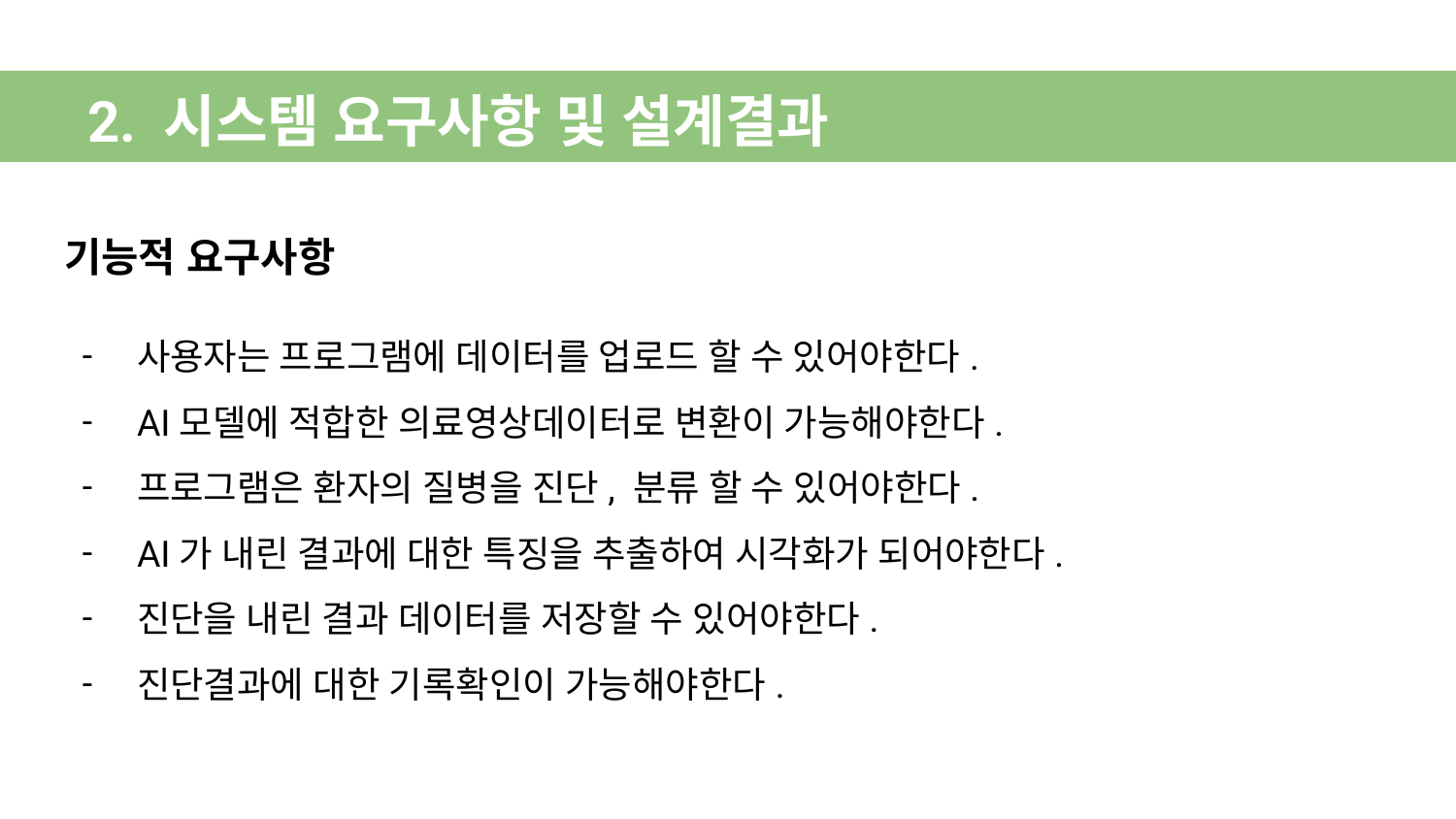

# 2. 시스템 요구사항 및 설계결과
기능적 요구사항
사용자는 프로그램에 데이터를 업로드 할 수 있어야한다.
AI모델에 적합한 의료영상데이터로 변환이 가능해야한다.
프로그램은 환자의 질병을 진단, 분류 할 수 있어야한다.
AI가 내린 결과에 대한 특징을 추출하여 시각화가 되어야한다.
진단을 내린 결과 데이터를 저장할 수 있어야한다.
진단결과에 대한 기록확인이 가능해야한다.